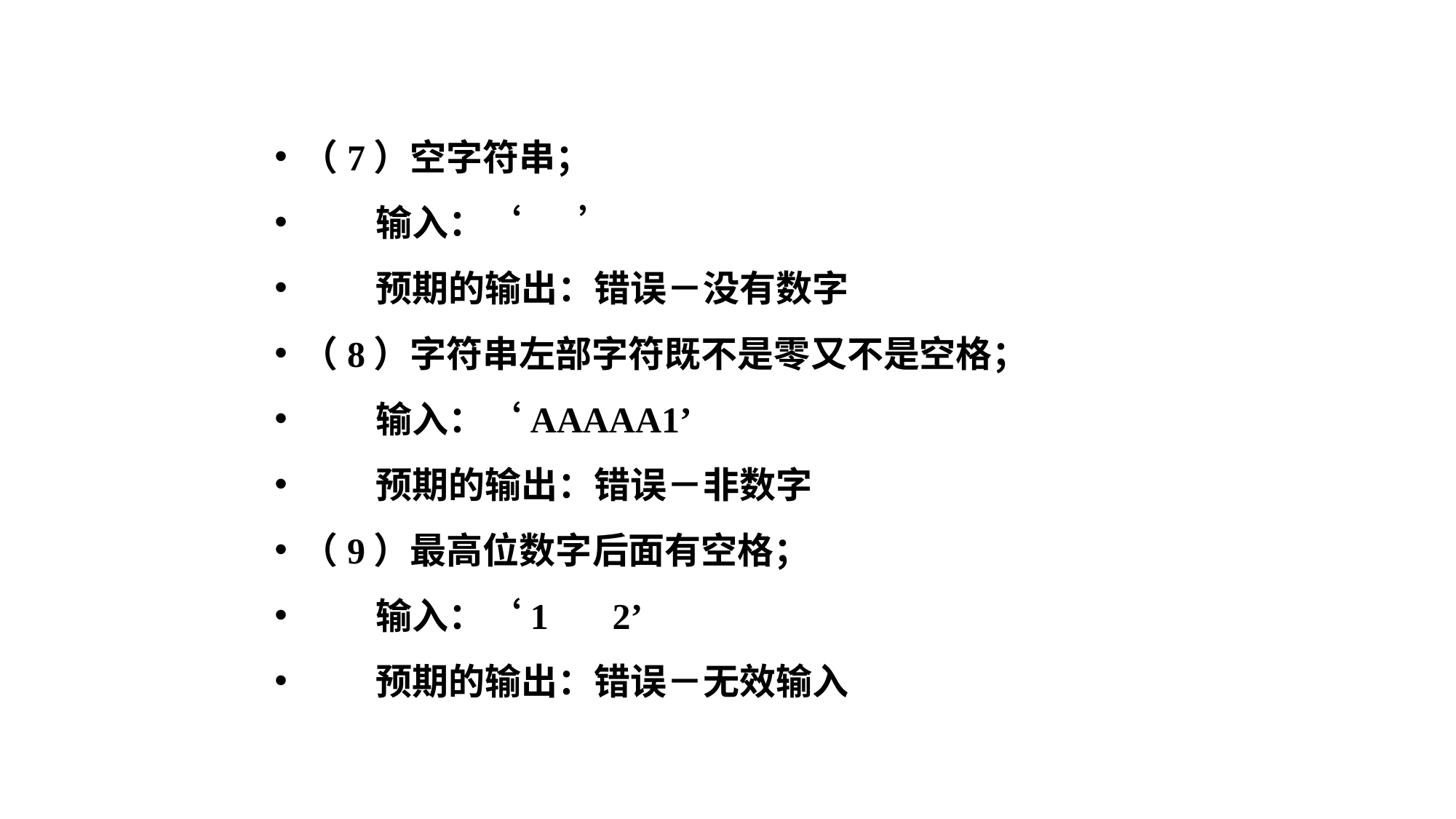

（7）空字符串；
        输入：‘       ’
        预期的输出：错误－没有数字
（8）字符串左部字符既不是零又不是空格；
        输入：‘AAAAA1’
        预期的输出：错误－非数字
（9）最高位数字后面有空格；
        输入：‘1       2’
        预期的输出：错误－无效输入